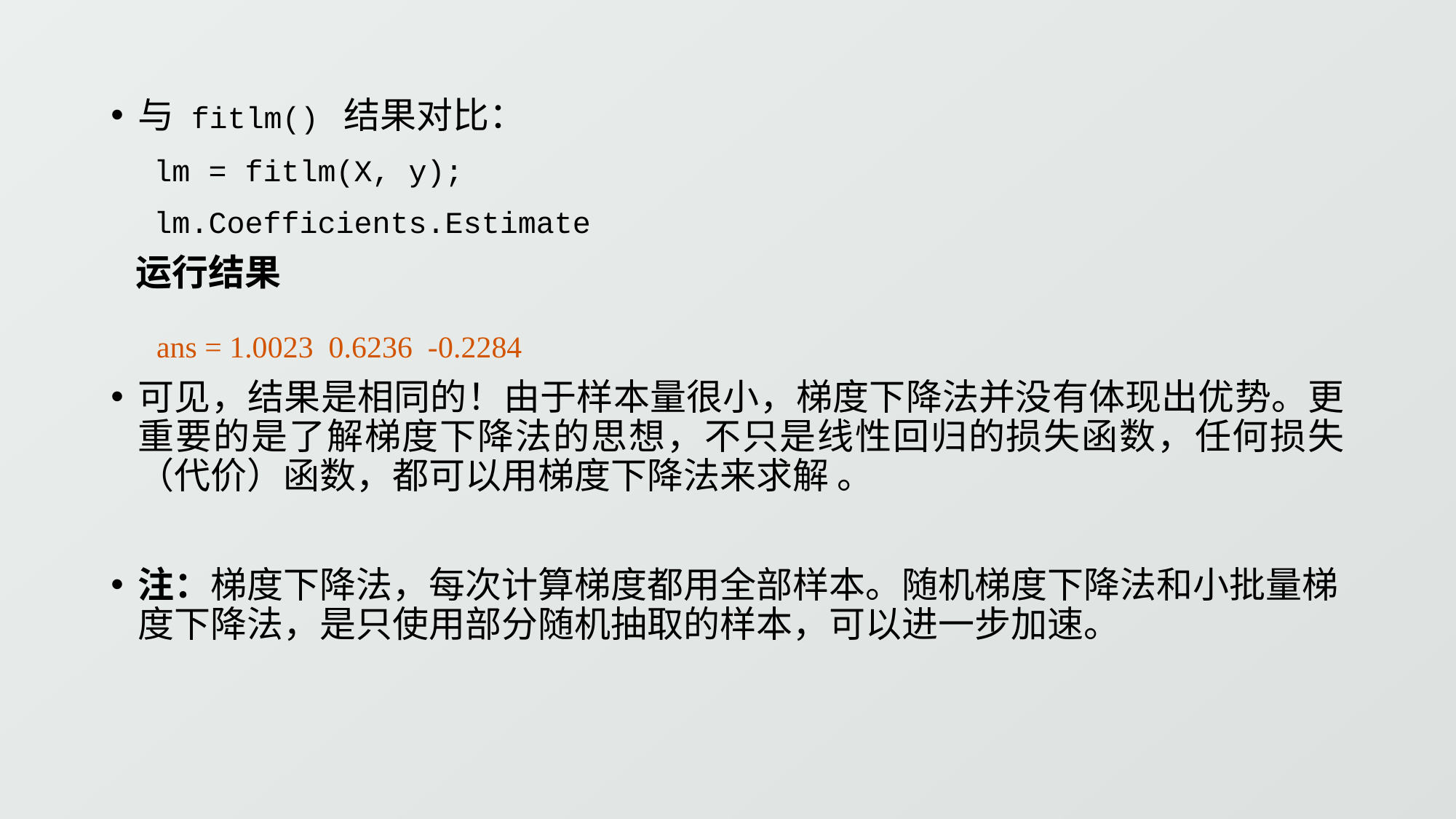

与 fitlm() 结果对比：
lm = fitlm(X, y);
lm.Coefficients.Estimate
  运行结果
      ans = 1.0023  0.6236  -0.2284
可见，结果是相同的！由于样本量很小，梯度下降法并没有体现出优势。更重要的是了解梯度下降法的思想，不只是线性回归的损失函数，任何损失（代价）函数，都可以用梯度下降法来求解 。

注：梯度下降法，每次计算梯度都用全部样本。随机梯度下降法和小批量梯度下降法，是只使用部分随机抽取的样本，可以进一步加速。